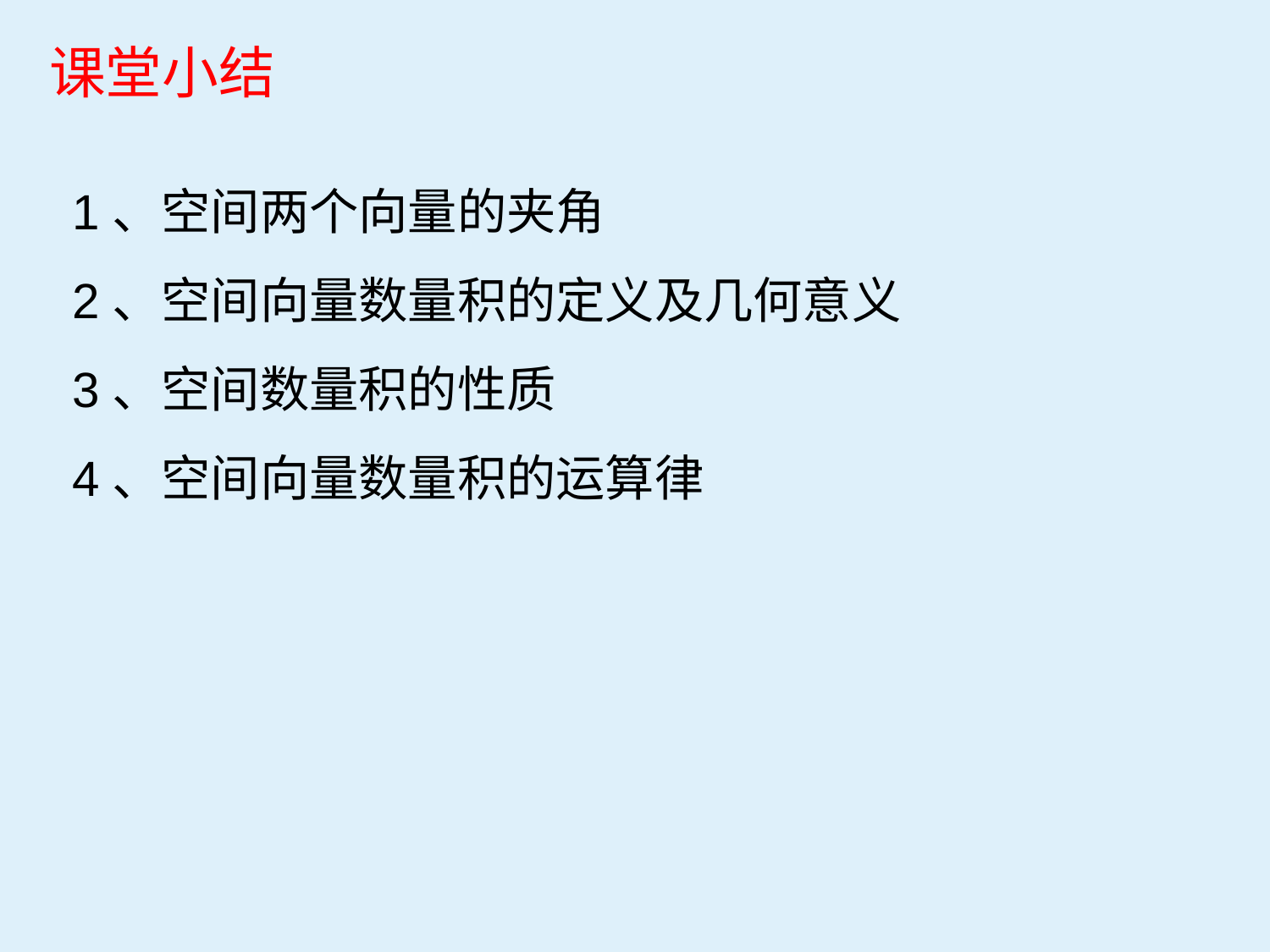

课堂小结
1、空间两个向量的夹角
2、空间向量数量积的定义及几何意义
3、空间数量积的性质
4、空间向量数量积的运算律